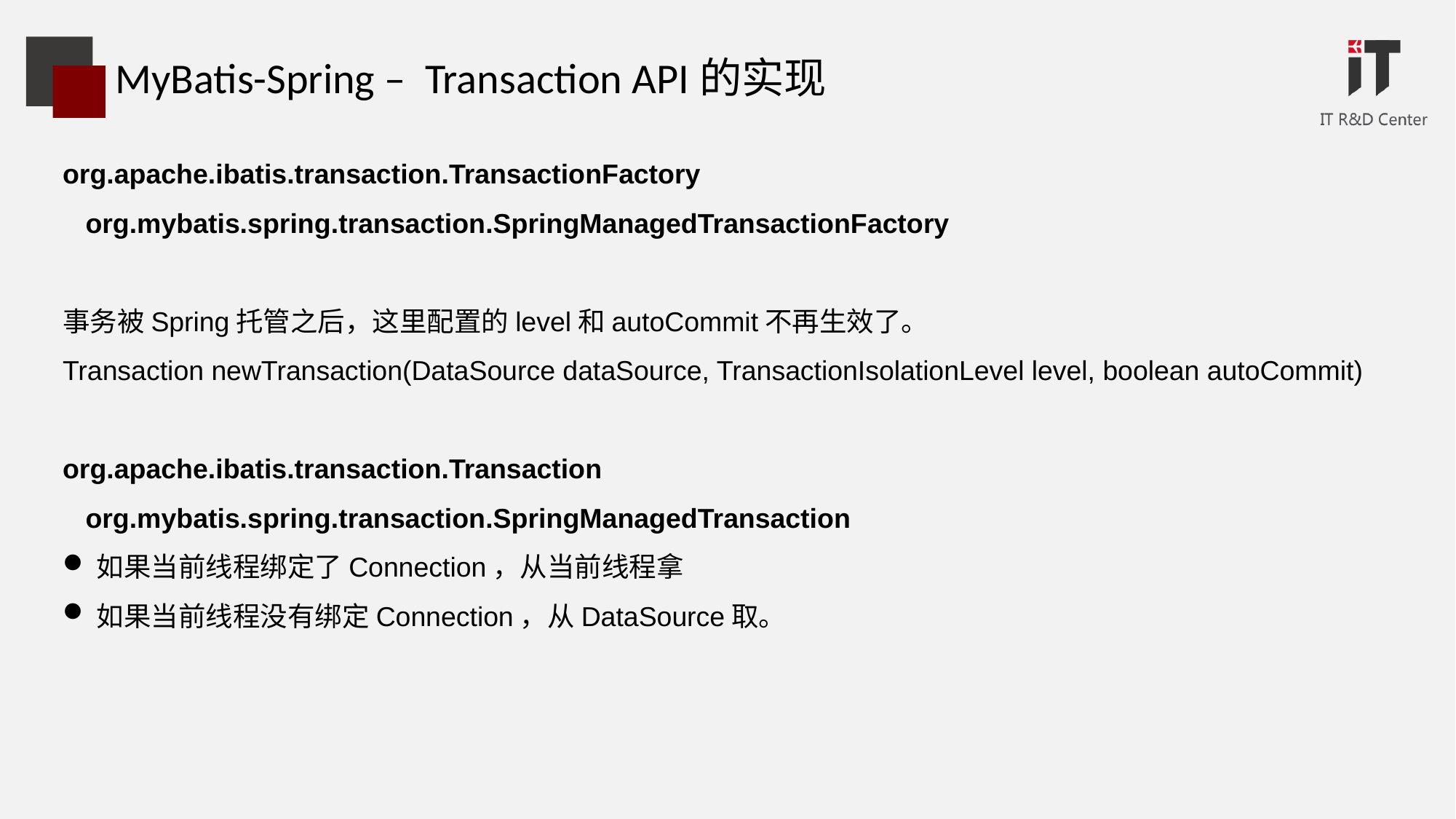

# MyBatis-Spring –  Transaction API的实现
org.apache.ibatis.transaction.TransactionFactory
   org.mybatis.spring.transaction.SpringManagedTransactionFactory

事务被Spring托管之后，这里配置的level和autoCommit不再生效了。
Transaction newTransaction(DataSource dataSource, TransactionIsolationLevel level, boolean autoCommit)

org.apache.ibatis.transaction.Transaction
   org.mybatis.spring.transaction.SpringManagedTransaction
如果当前线程绑定了Connection，从当前线程拿
如果当前线程没有绑定Connection，从DataSource取。